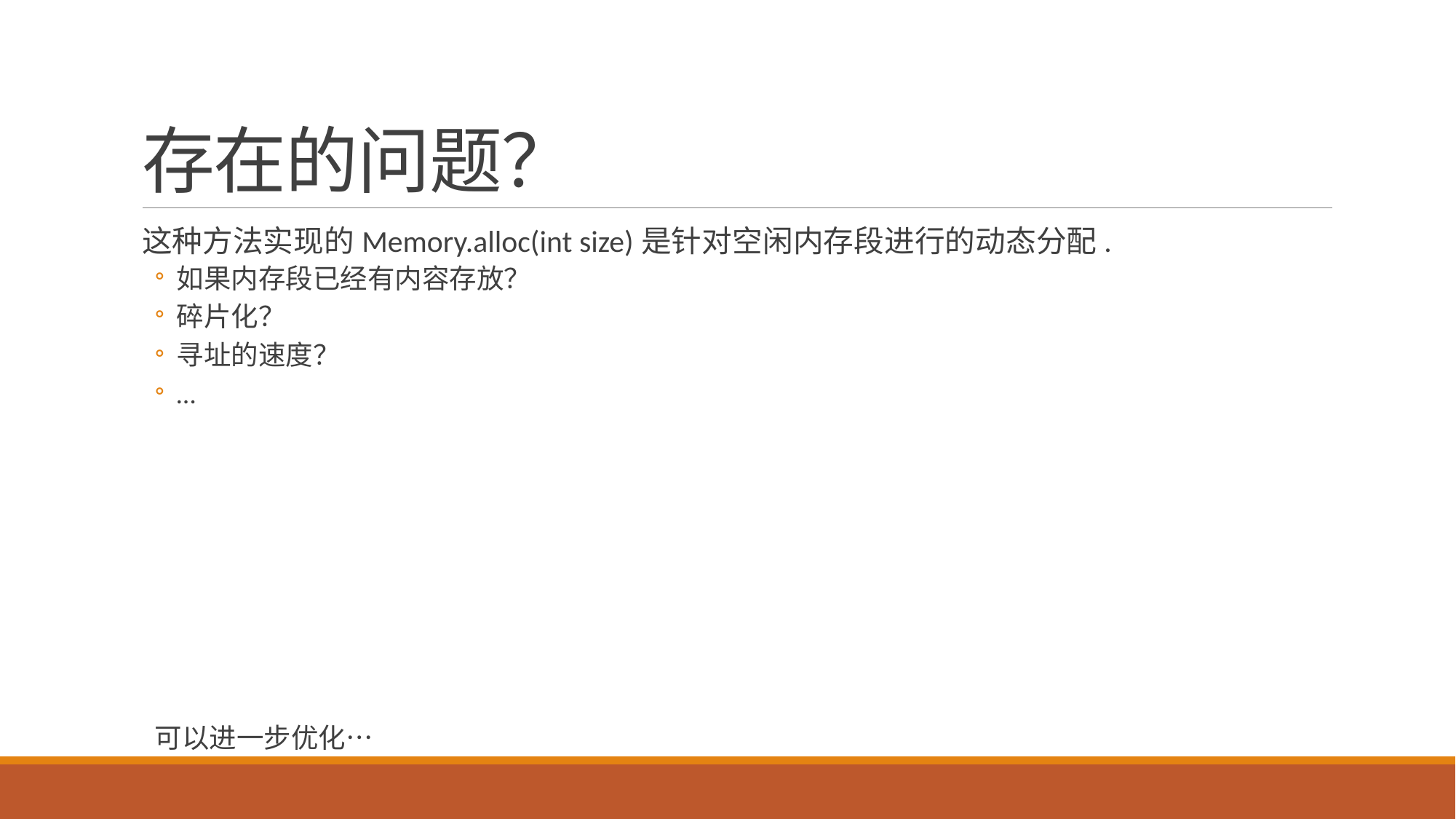

# 存在的问题？
这种方法实现的Memory.alloc(int size)是针对空闲内存段进行的动态分配.
如果内存段已经有内容存放？
碎片化？
寻址的速度？
…

可以进一步优化…